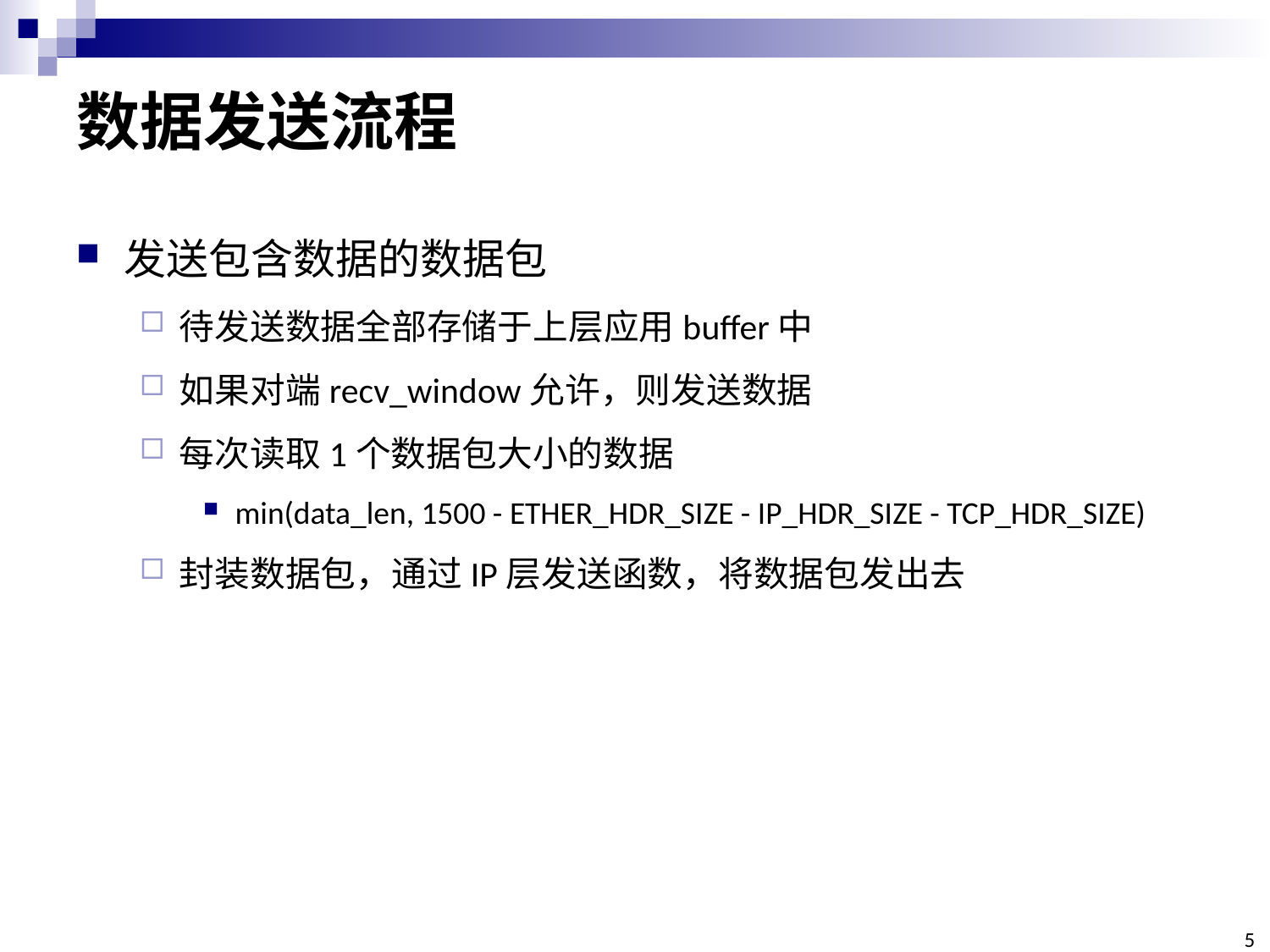

# 数据发送流程
发送包含数据的数据包
待发送数据全部存储于上层应用buffer中
如果对端recv_window允许，则发送数据
每次读取1个数据包大小的数据
min(data_len, 1500 - ETHER_HDR_SIZE - IP_HDR_SIZE - TCP_HDR_SIZE)
封装数据包，通过IP层发送函数，将数据包发出去
5